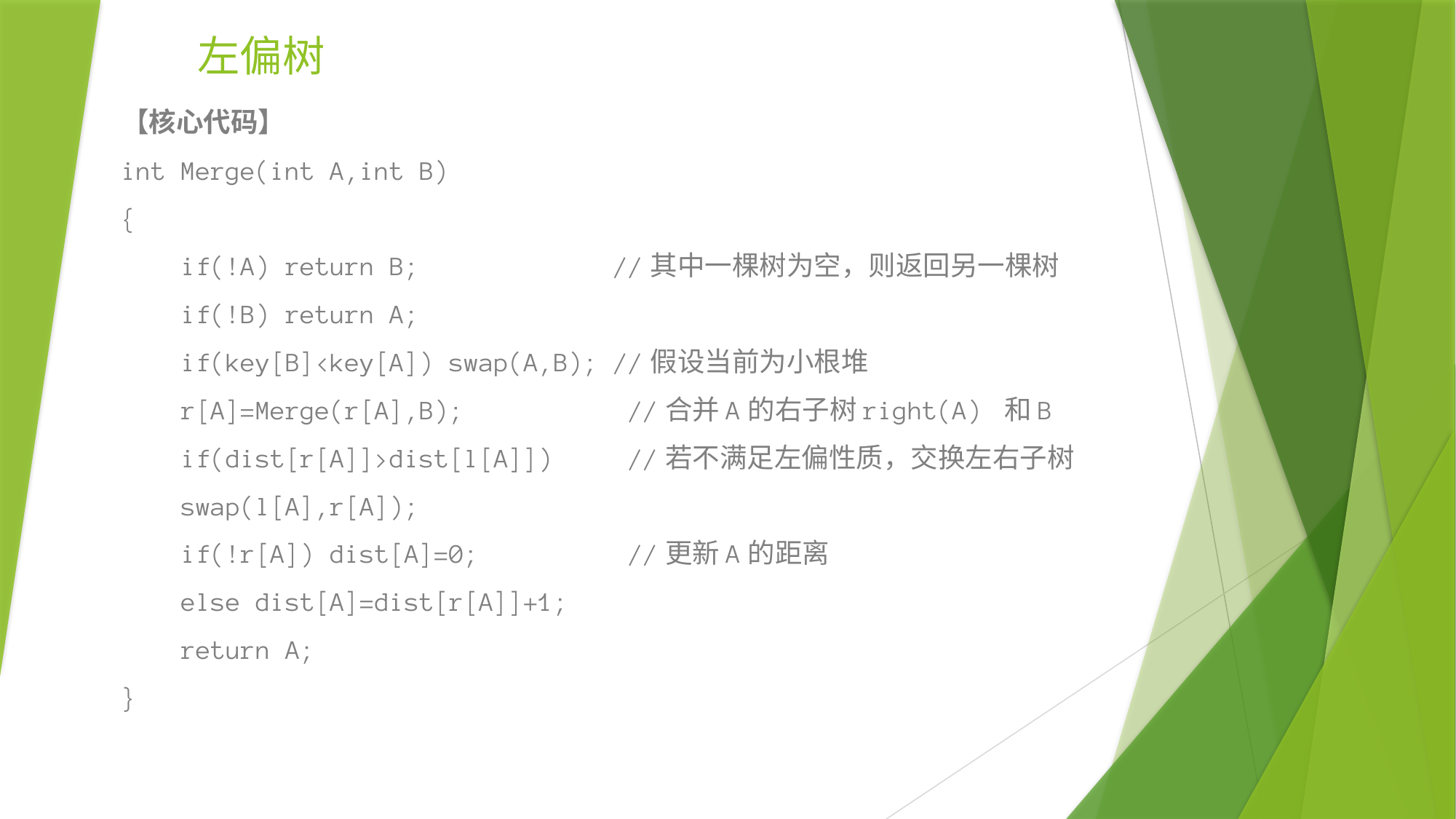

# 左偏树
【核心代码】
int Merge(int A,int B)
{
    if(!A) return B;             //其中一棵树为空，则返回另一棵树
    if(!B) return A;
    if(key[B]<key[A]) swap(A,B); //假设当前为小根堆
    r[A]=Merge(r[A],B);           //合并A的右子树right(A) 和B
    if(dist[r[A]]>dist[l[A]])     //若不满足左偏性质，交换左右子树
    swap(l[A],r[A]);
    if(!r[A]) dist[A]=0;          //更新A的距离
    else dist[A]=dist[r[A]]+1;
    return A;
}